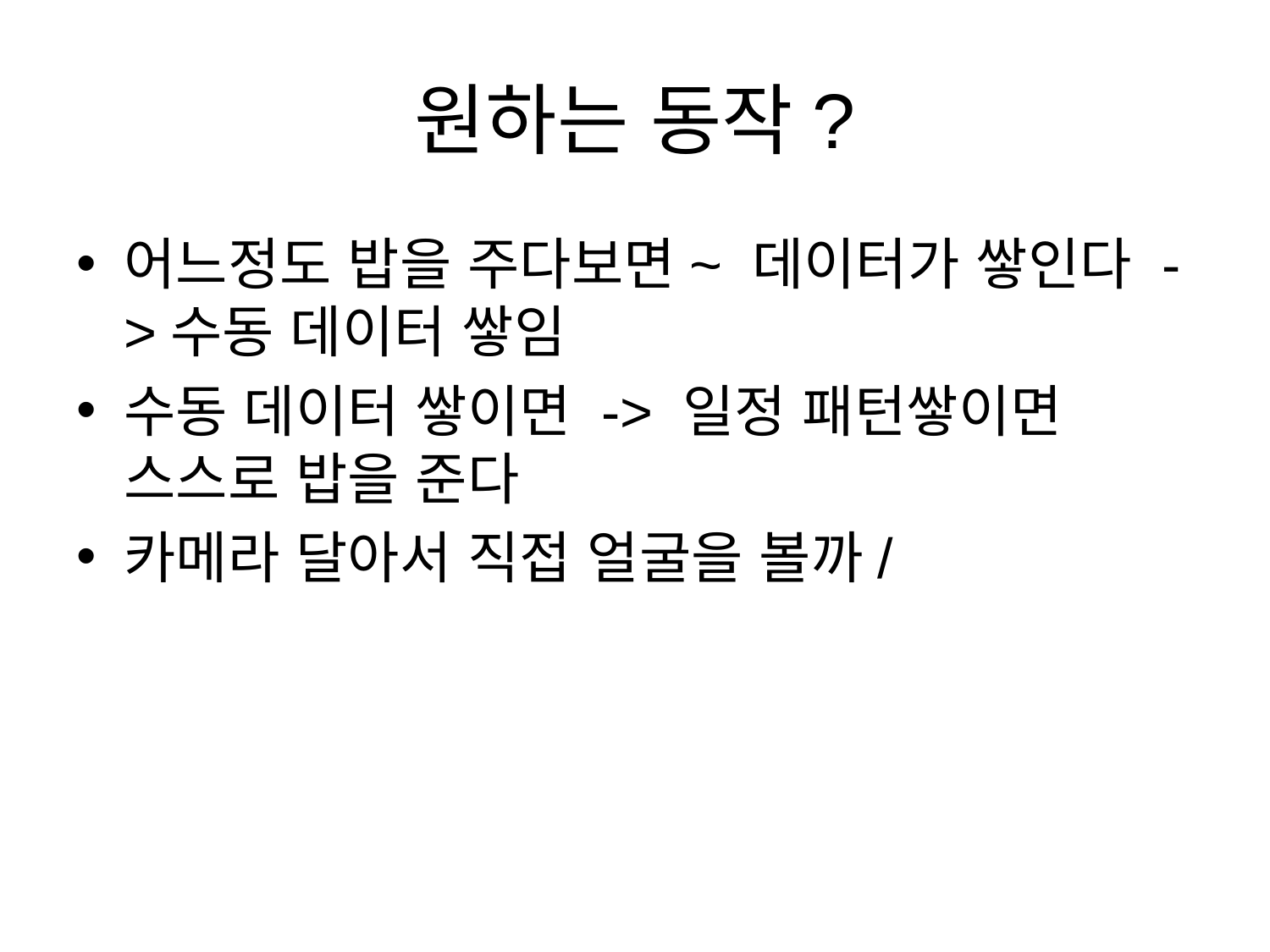

# 원하는 동작?
어느정도 밥을 주다보면~ 데이터가 쌓인다 ->수동 데이터 쌓임
수동 데이터 쌓이면 -> 일정 패턴쌓이면 스스로 밥을 준다
카메라 달아서 직접 얼굴을 볼까/